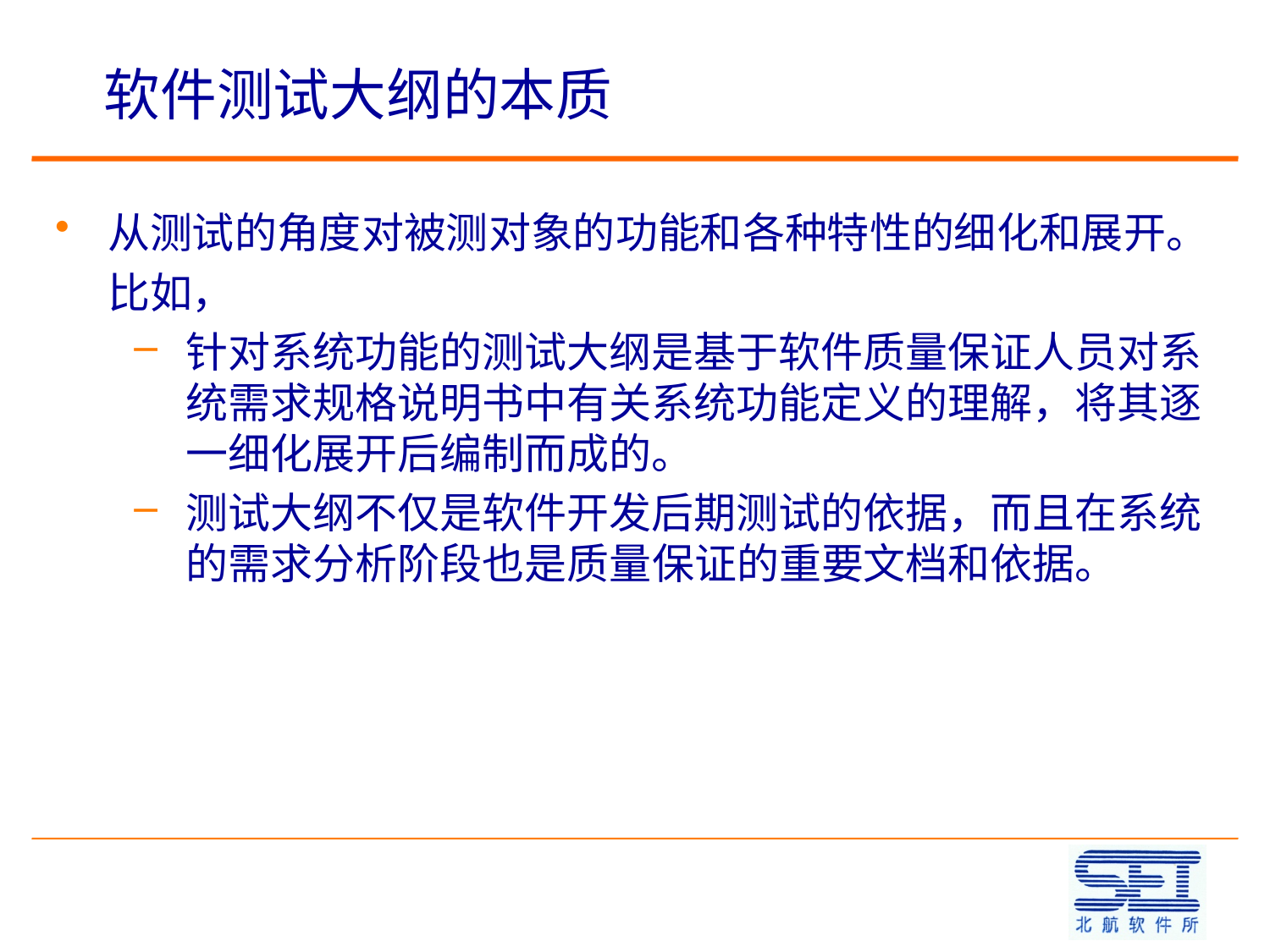

# 软件测试大纲的本质
从测试的角度对被测对象的功能和各种特性的细化和展开。比如，
针对系统功能的测试大纲是基于软件质量保证人员对系统需求规格说明书中有关系统功能定义的理解，将其逐一细化展开后编制而成的。
测试大纲不仅是软件开发后期测试的依据，而且在系统的需求分析阶段也是质量保证的重要文档和依据。